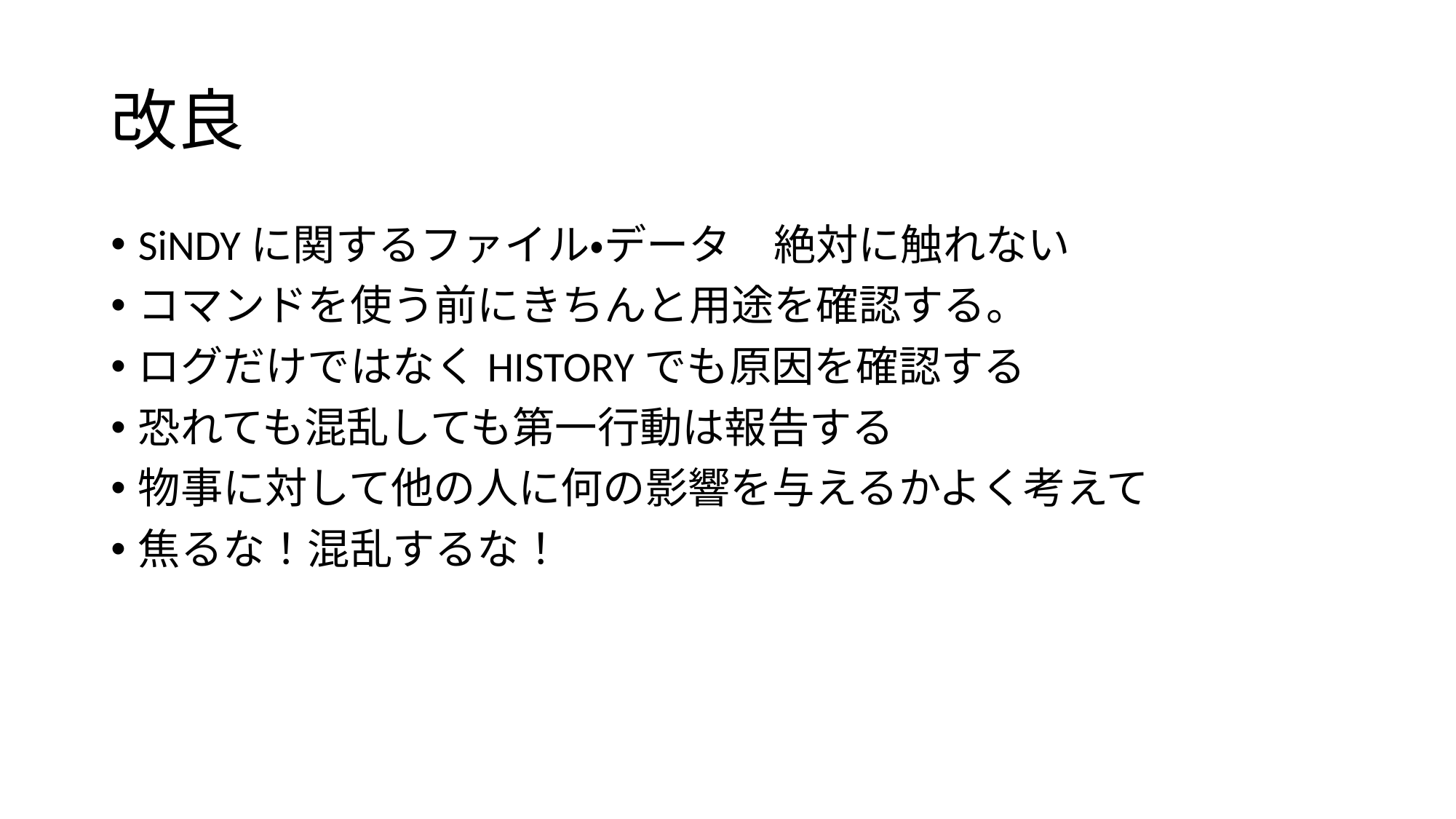

# 改良
SiNDYに関するファイル・データ　絶対に触れない
コマンドを使う前にきちんと用途を確認する。
ログだけではなくHISTORYでも原因を確認する
恐れても混乱しても第一行動は報告する
物事に対して他の人に何の影響を与えるかよく考えて
焦るな！混乱するな！